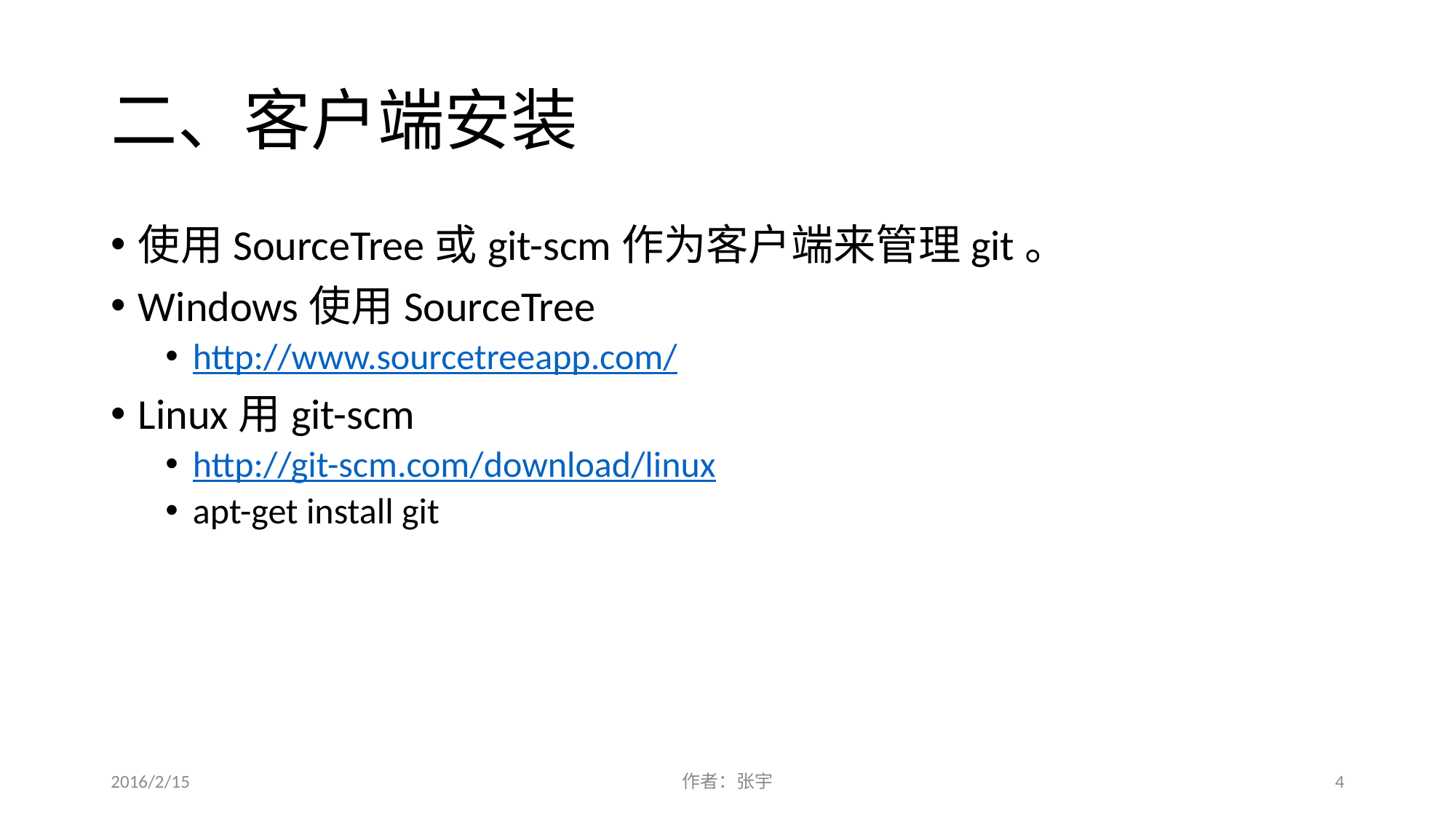

# 二、客户端安装
使用SourceTree或git-scm作为客户端来管理git。
Windows使用SourceTree
http://www.sourcetreeapp.com/
Linux用git-scm
http://git-scm.com/download/linux
apt-get install git
2016/2/15
作者：张宇
4